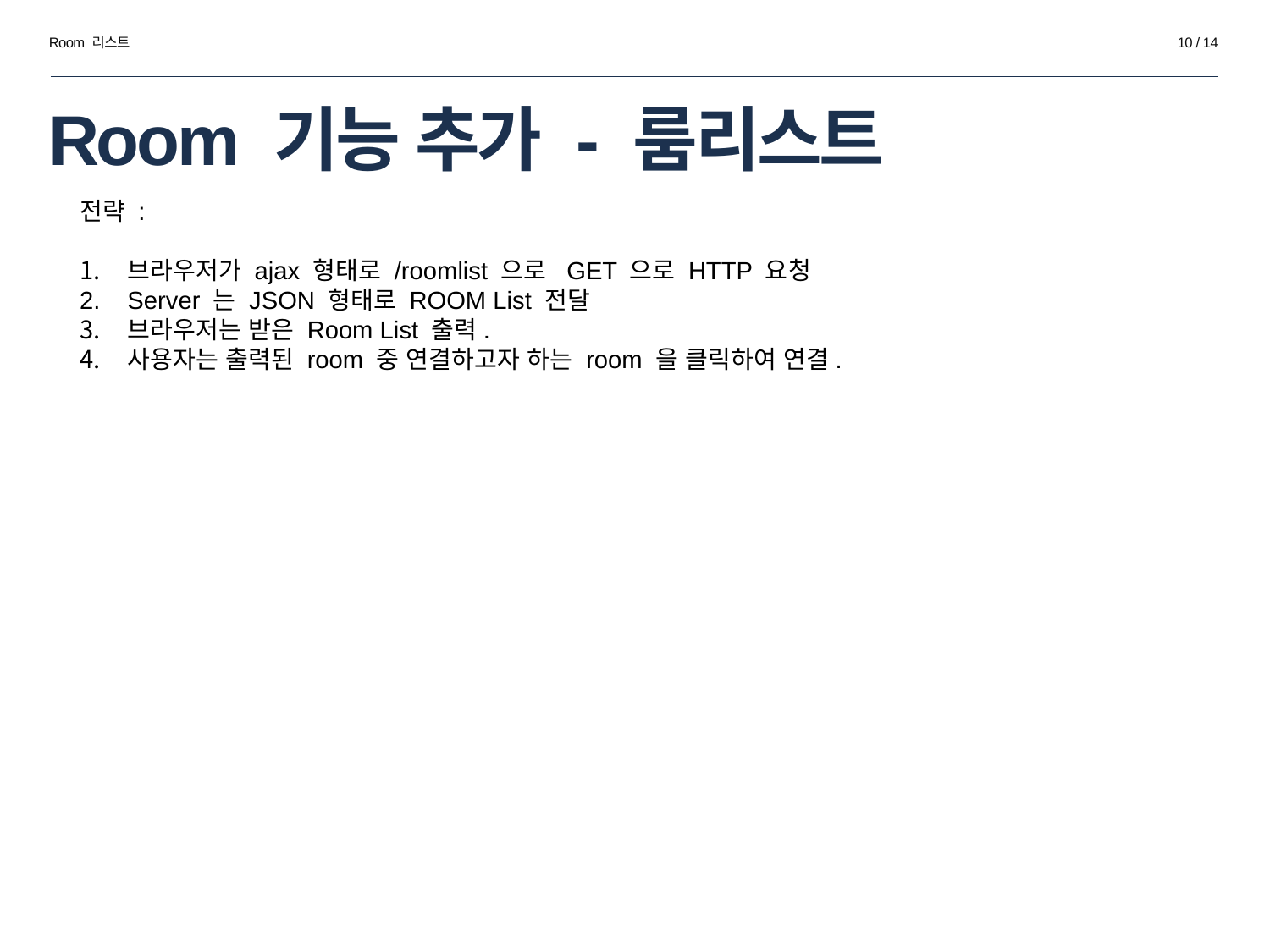

Room 리스트
10 / 14
# Room 기능 추가 - 룸리스트
전략 :

브라우저가 ajax 형태로 /roomlist 으로  GET 으로 HTTP 요청
Server 는 JSON 형태로 ROOM List 전달
브라우저는 받은 Room List 출력.
사용자는 출력된 room 중 연결하고자 하는 room 을 클릭하여 연결.